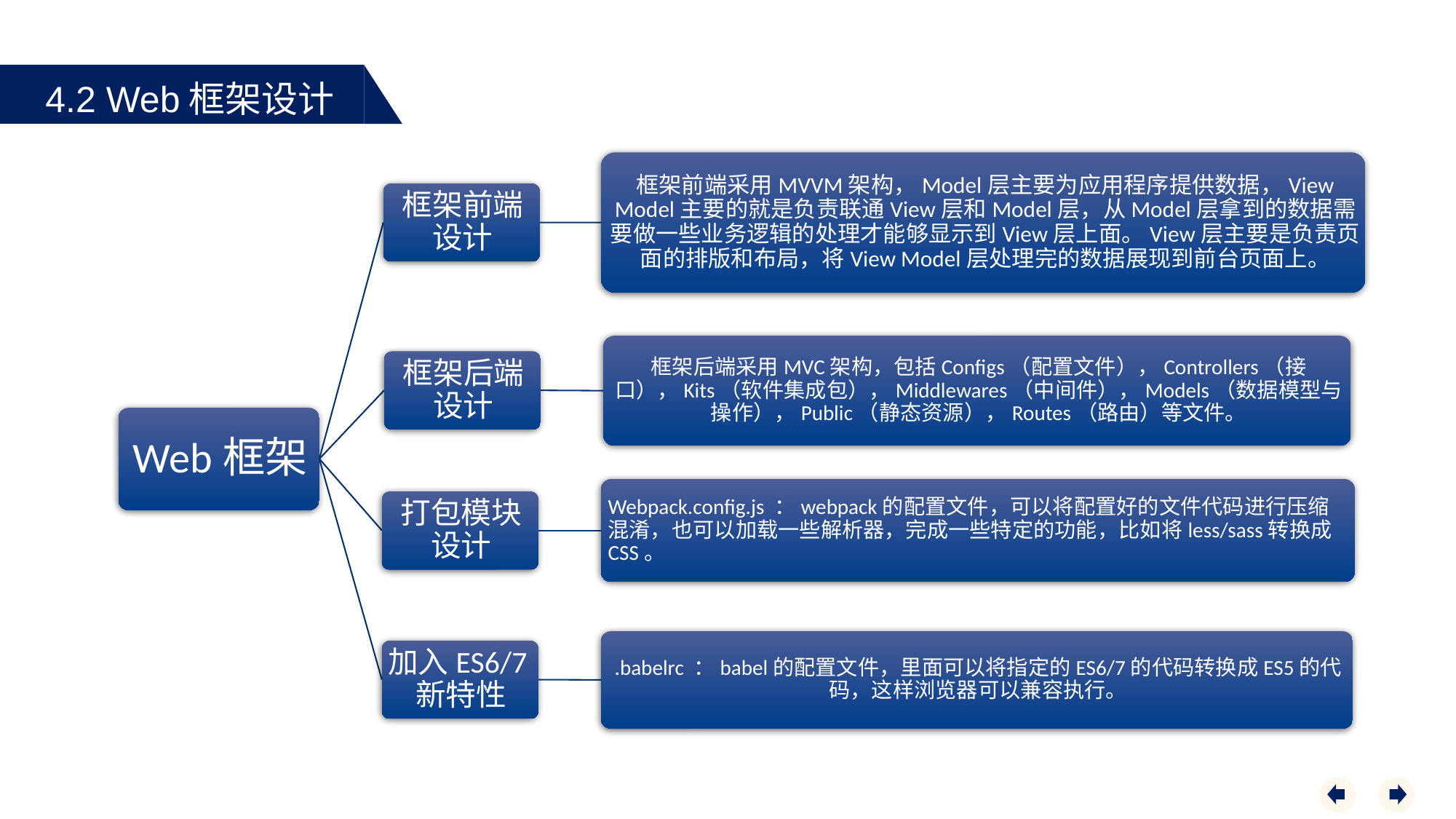

4.2 Web框架设计
Web框架

框架前端设计

框架前端采用MVVM架构，Model层主要为应用程序提供数据，View Model主要的就是负责联通View层和Model层，从Model层拿到的数据需要做一些业务逻辑的处理才能够显示到View层上面。View层主要是负责页面的排版和布局，将View Model层处理完的数据展现到前台页面上。

框架后端设计

框架后端采用MVC架构，包括Configs（配置文件），Controllers（接口），Kits（软件集成包），Middlewares（中间件），Models（数据模型与操作），Public（静态资源），Routes（路由）等文件。

打包模块设计

Webpack.config.js ：webpack的配置文件，可以将配置好的文件代码进行压缩混淆，也可以加载一些解析器，完成一些特定的功能，比如将less/sass转换成CSS。

加入ES6/7新特性

.babelrc ：babel的配置文件，里面可以将指定的ES6/7的代码转换成ES5的代码，这样浏览器可以兼容执行。